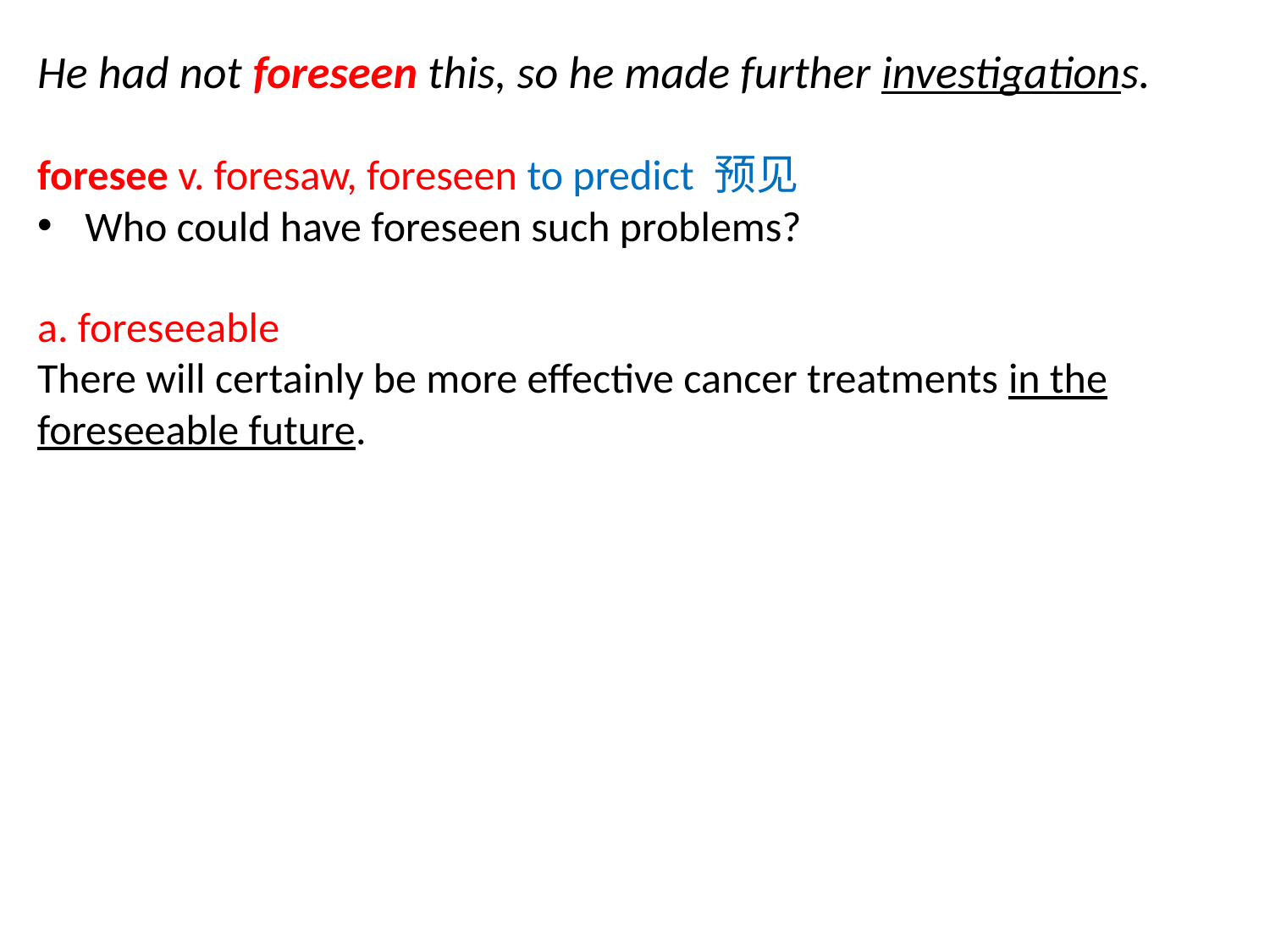

He had not foreseen this, so he made further investigations.

foresee v. foresaw, foreseen to predict 预见
Who could have foreseen such problems?

a. foreseeable
There will certainly be more effective cancer treatments in the foreseeable future.